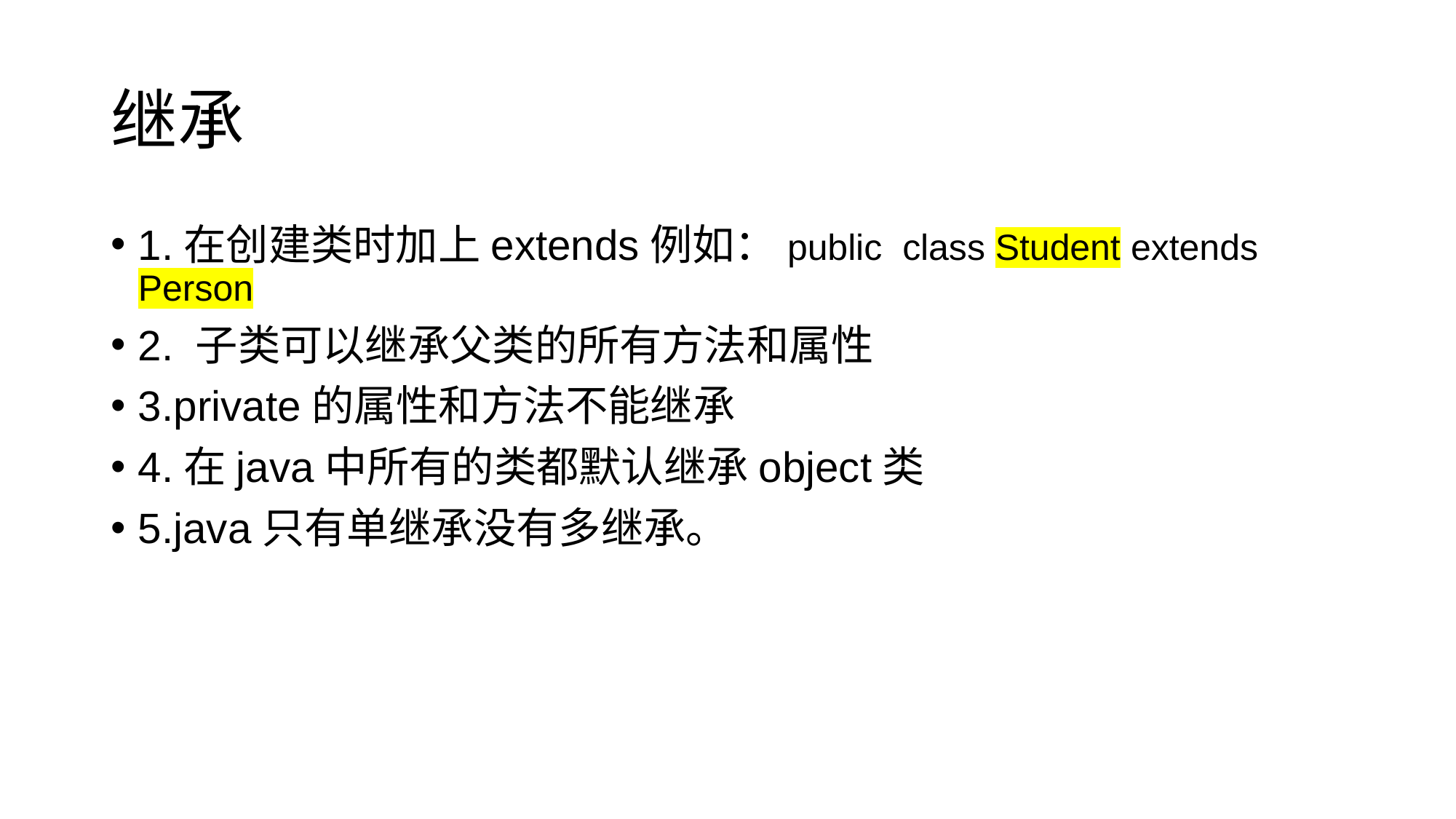

# 继承
1.在创建类时加上extends例如：public  class Student extends Person
2. 子类可以继承父类的所有方法和属性
3.private的属性和方法不能继承
4.在java中所有的类都默认继承object类
5.java只有单继承没有多继承。